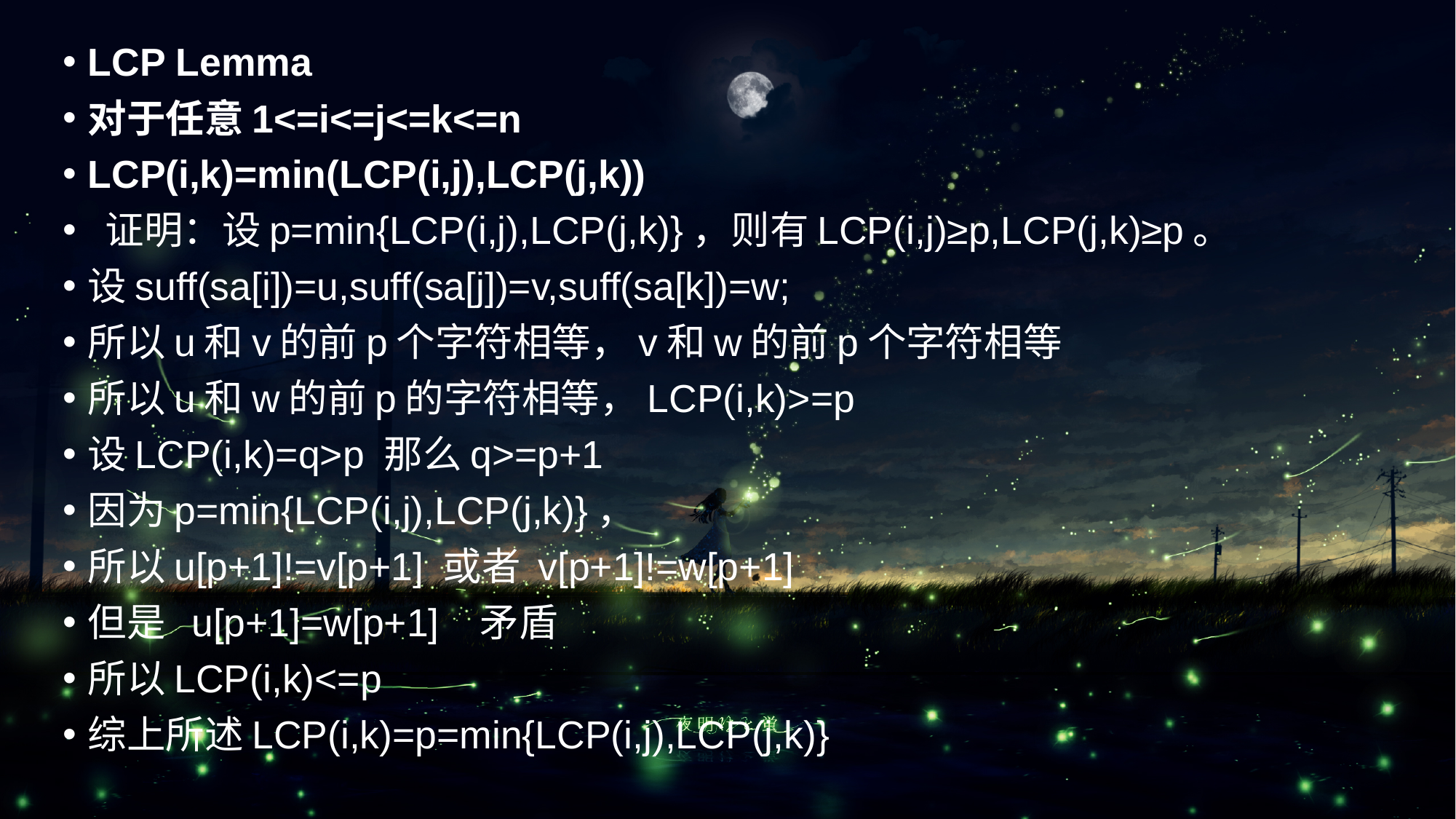

LCP Lemma
对于任意1<=i<=j<=k<=n
LCP(i,k)=min(LCP(i,j),LCP(j,k))
 证明：设p=min{LCP(i,j),LCP(j,k)}，则有LCP(i,j)≥p,LCP(j,k)≥p。
设suff(sa[i])=u,suff(sa[j])=v,suff(sa[k])=w;
所以u和v的前p个字符相等，v和w的前p个字符相等
所以u和w的前p的字符相等，LCP(i,k)>=p
设LCP(i,k)=q>p 那么q>=p+1
因为p=min{LCP(i,j),LCP(j,k)}，
所以u[p+1]!=v[p+1] 或者 v[p+1]!=w[p+1]
但是  u[p+1]=w[p+1]   矛盾
所以LCP(i,k)<=p
综上所述LCP(i,k)=p=min{LCP(i,j),LCP(j,k)}